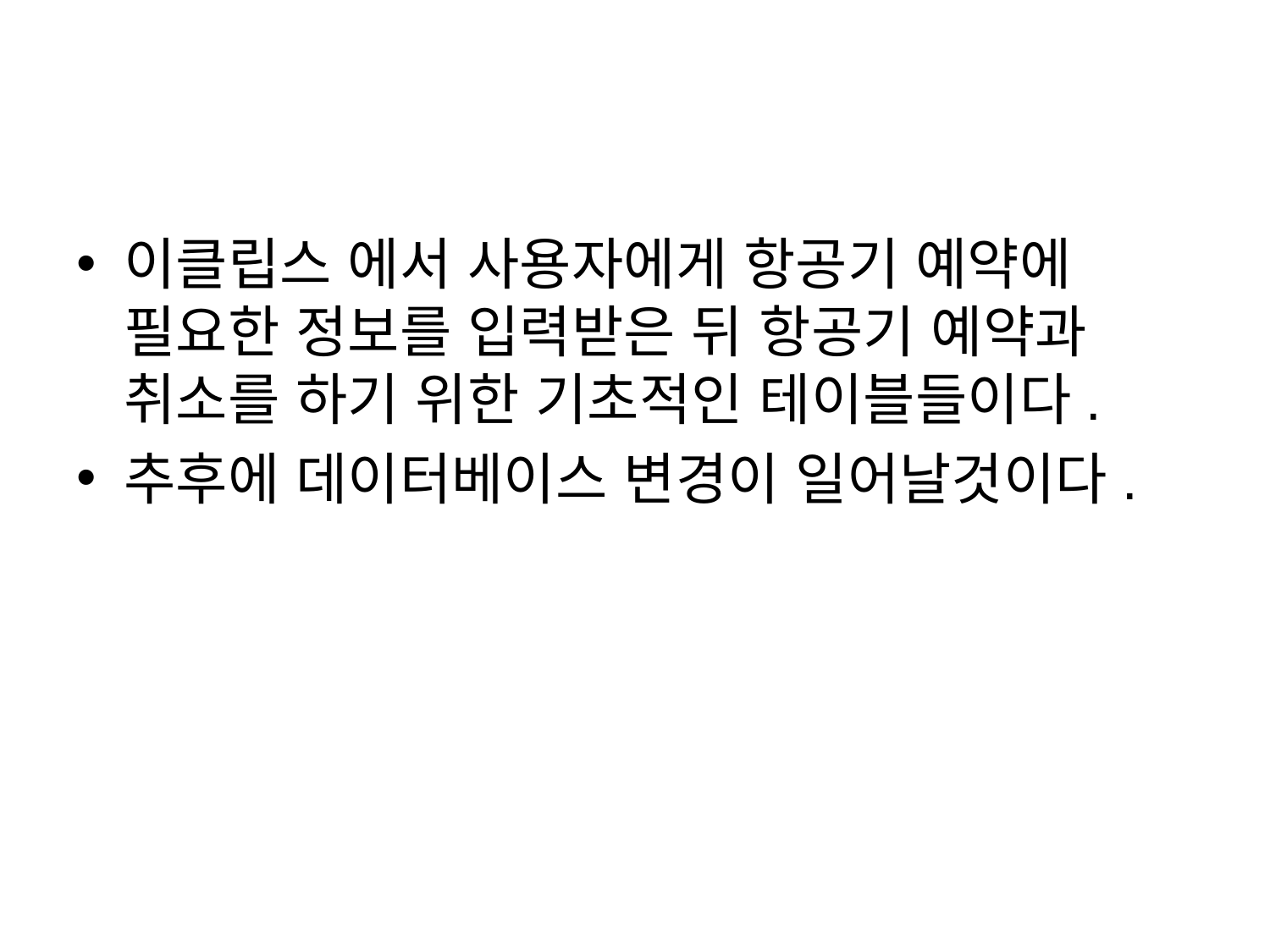

#
이클립스 에서 사용자에게 항공기 예약에 필요한 정보를 입력받은 뒤 항공기 예약과 취소를 하기 위한 기초적인 테이블들이다.
추후에 데이터베이스 변경이 일어날것이다.